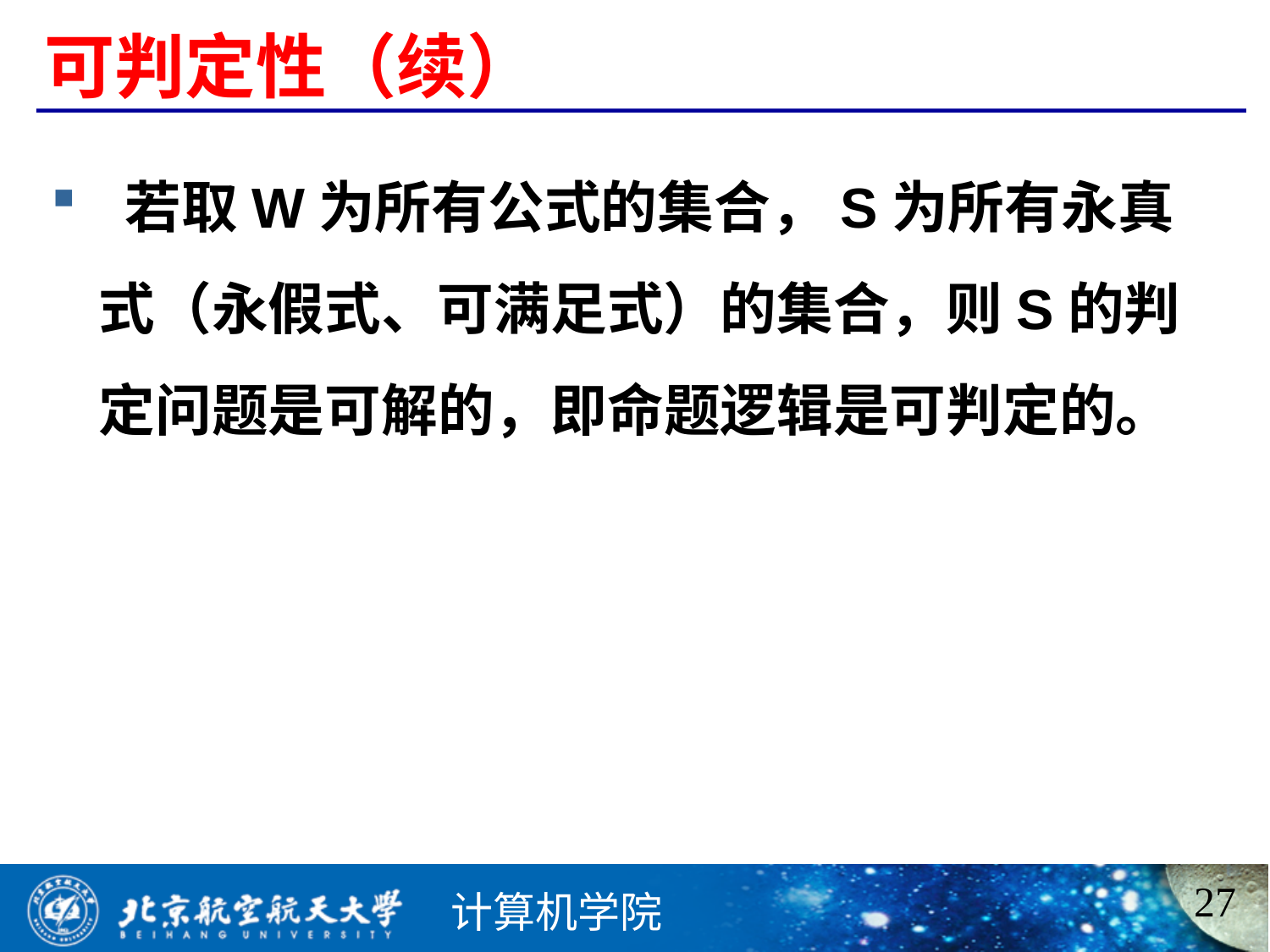

# 可判定性（续）
 若取W为所有公式的集合，S为所有永真式（永假式、可满足式）的集合，则S的判定问题是可解的，即命题逻辑是可判定的。